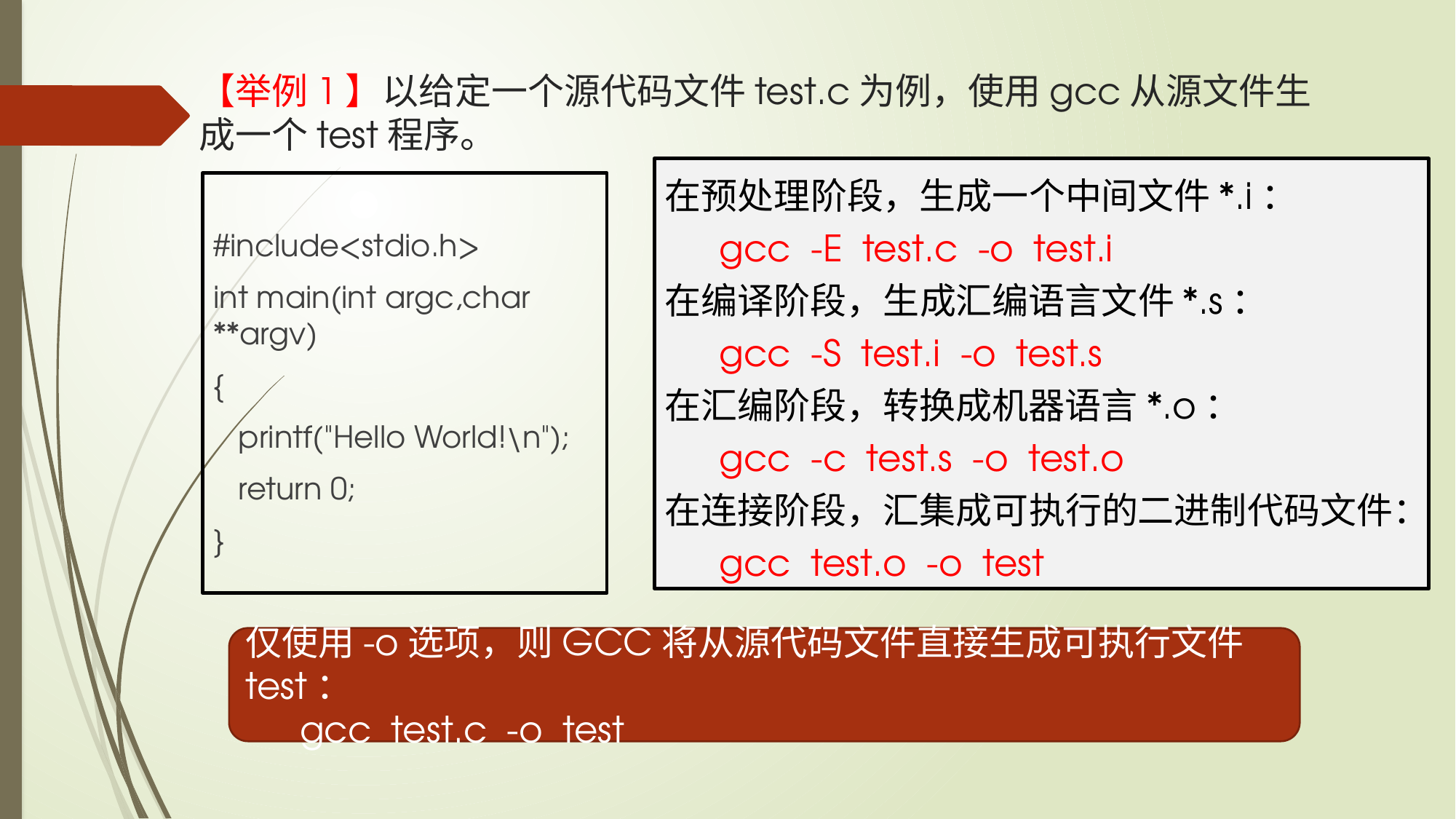

# 【举例1】以给定一个源代码文件test.c为例，使用gcc从源文件生成一个test程序。
在预处理阶段，生成一个中间文件*.i：
gcc  -E  test.c  -o  test.i
在编译阶段，生成汇编语言文件*.s：
gcc  -S  test.i  -o  test.s
在汇编阶段，转换成机器语言*.o：
gcc  -c  test.s  -o  test.o
在连接阶段，汇集成可执行的二进制代码文件：
gcc  test.o  -o  test

#include<stdio.h>
int main(int argc,char **argv)
{
   printf("Hello World!\n");
   return 0;
}
仅使用-o选项，则GCC将从源代码文件直接生成可执行文件test：
gcc  test.c  -o  test